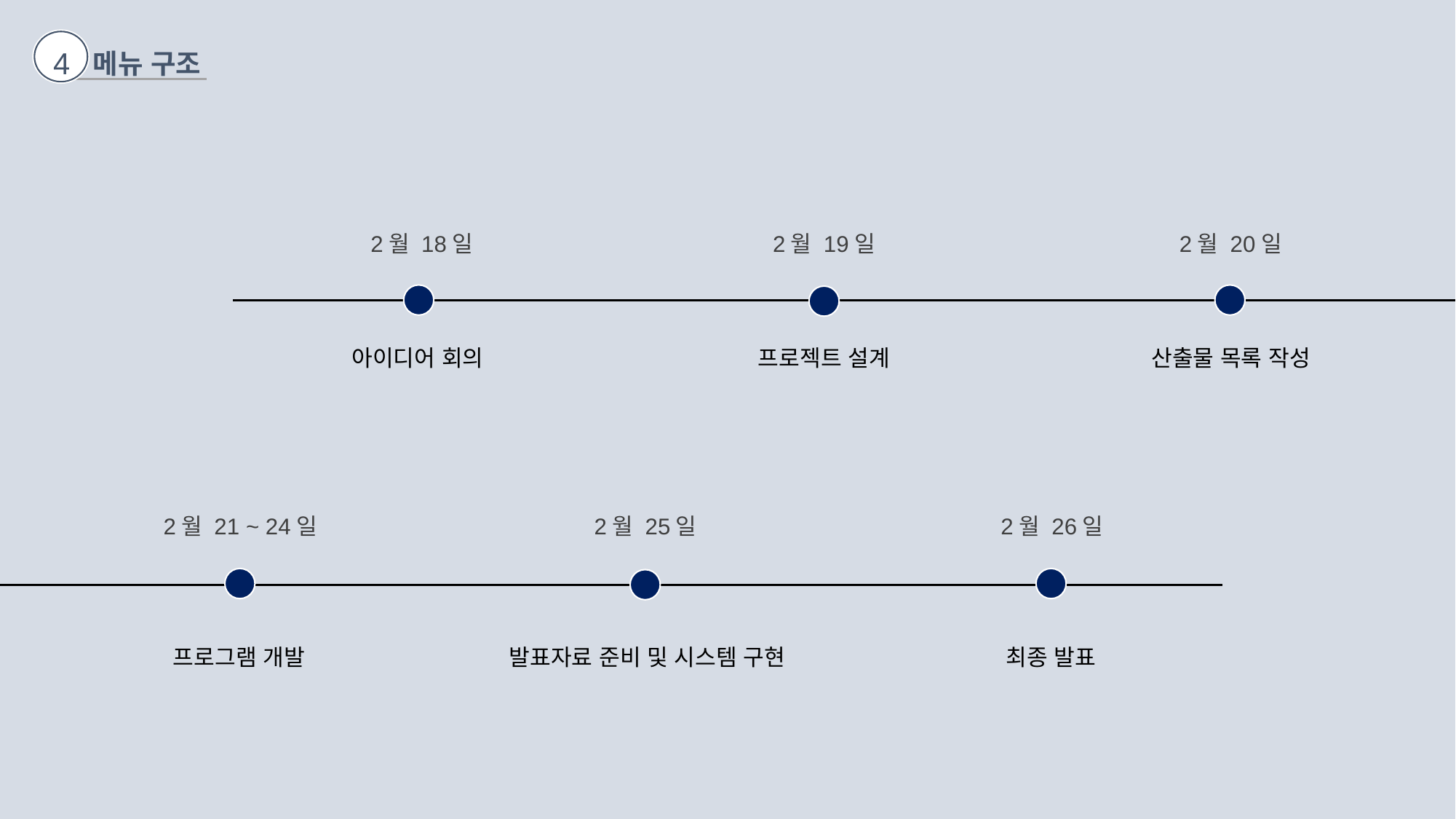

4
메뉴 구조

2월 18일
2월 19일
2월 20일

아이디어 회의
프로젝트 설계
산출물 목록 작성
2월 25일
2월 26일
2월 21 ~ 24일

프로그램 개발
발표자료 준비 및 시스템 구현
최종 발표